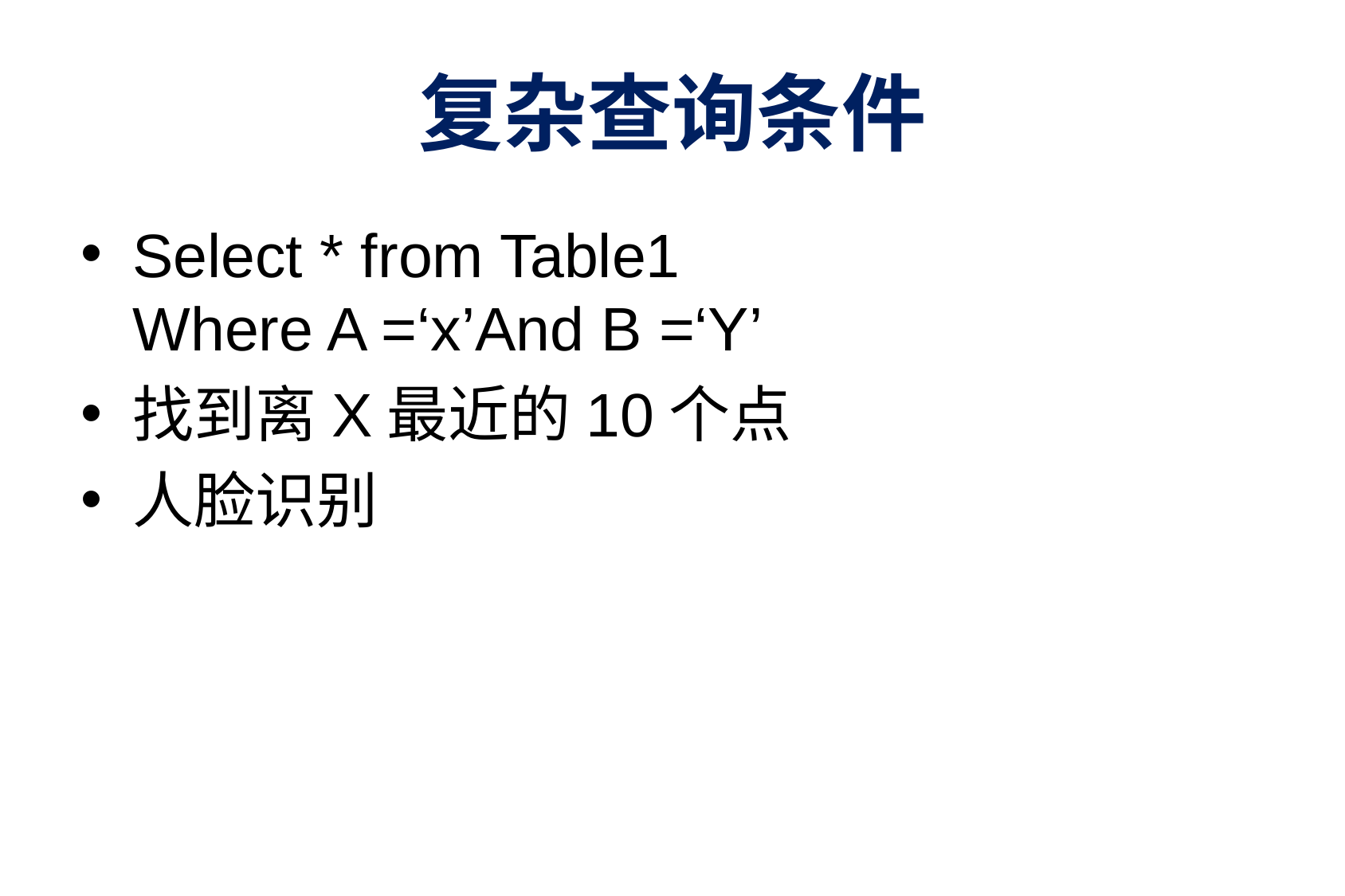

# 复杂查询条件
Select * from Table1
Where A =‘x’And B =‘Y’
找到离X最近的10个点
人脸识别